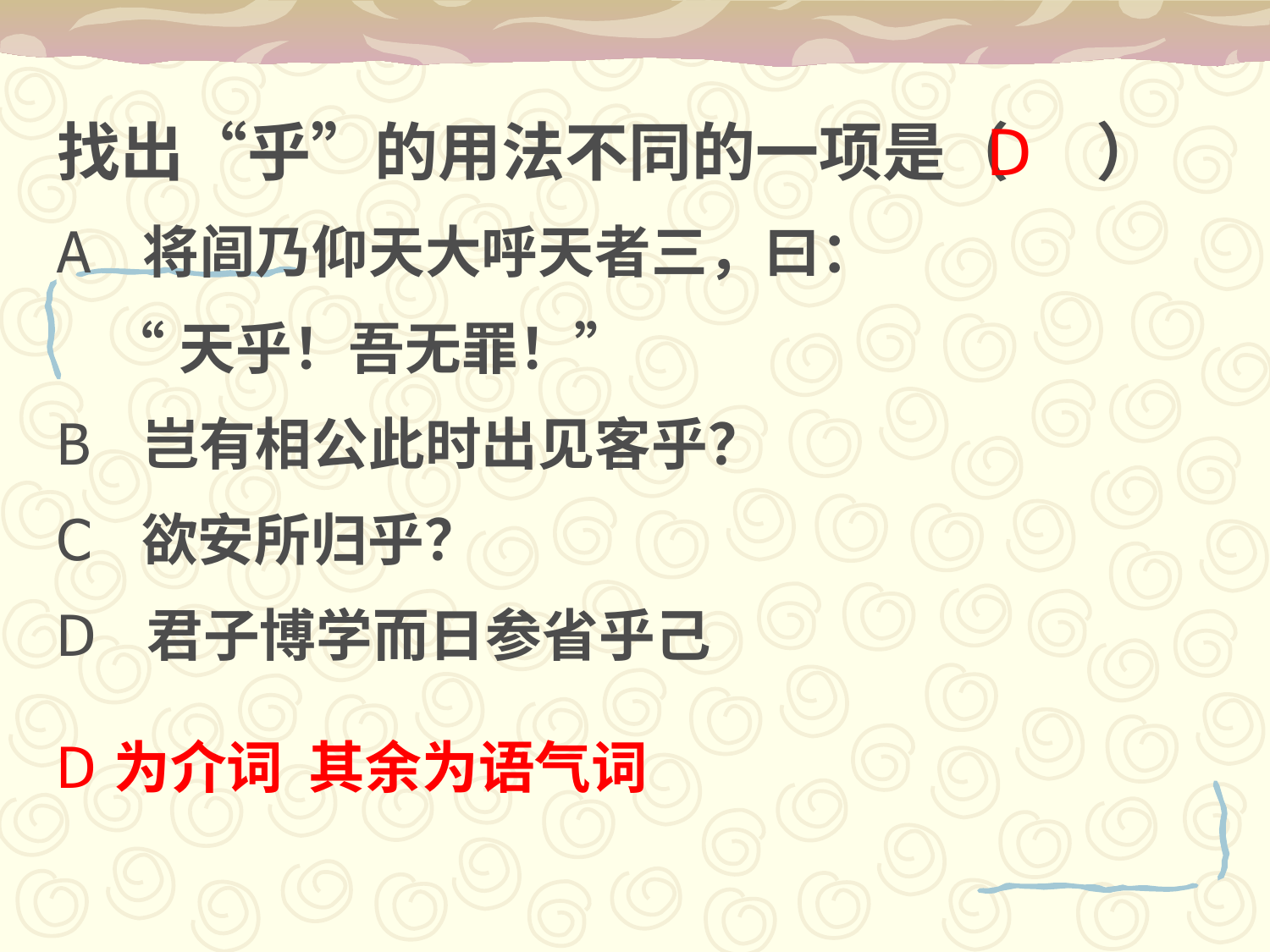

找出“乎”的用法不同的一项是（      ）
A  将闾乃仰天大呼天者三，曰：
    “天乎！吾无罪！”
B  岂有相公此时出见客乎？
C  欲安所归乎？
D  君子博学而日参省乎己
D
D为介词  其余为语气词